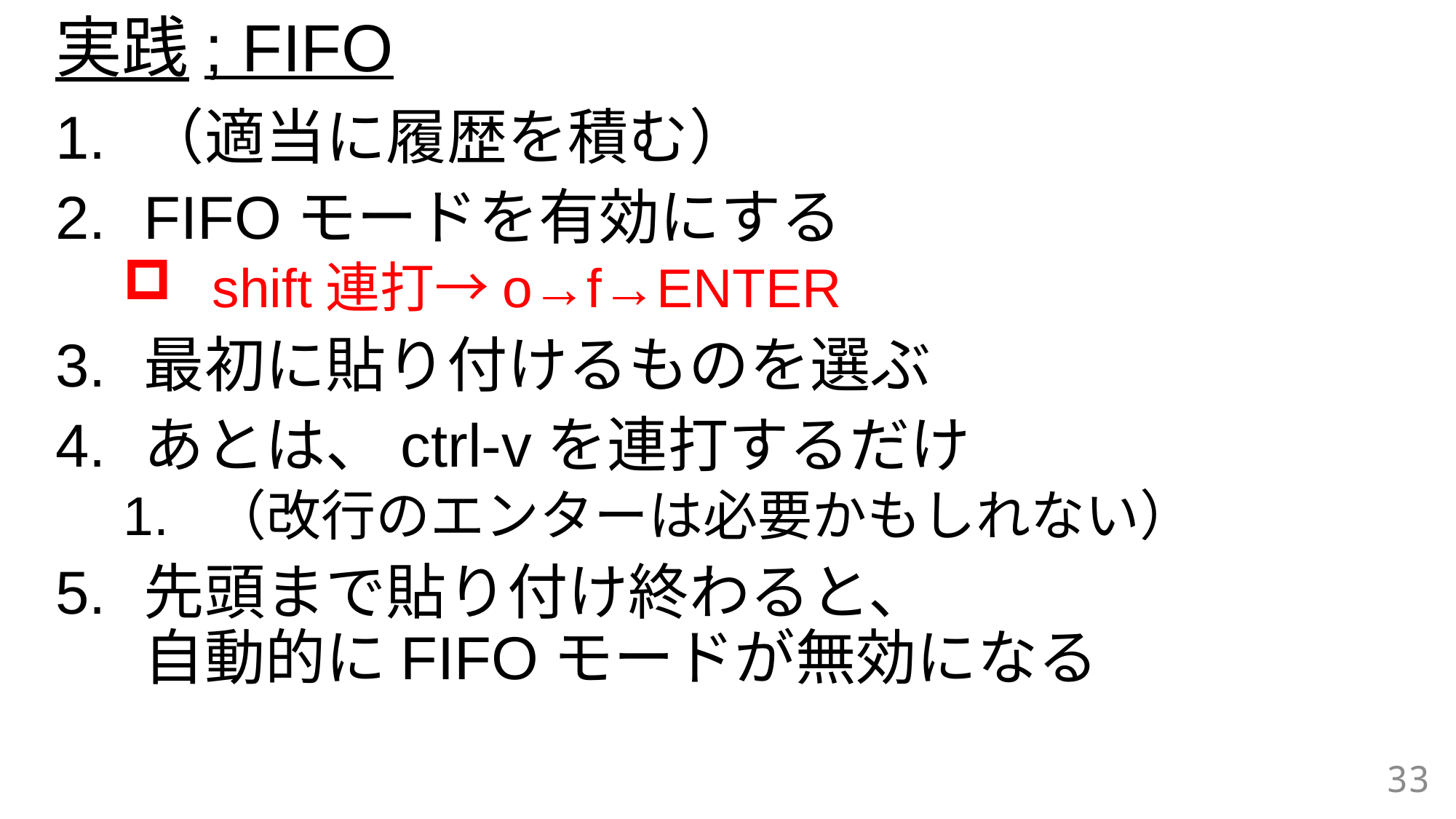

# 実践; FIFO
（適当に履歴を積む）
FIFOモードを有効にする
shift連打→o→f→ENTER
最初に貼り付けるものを選ぶ
あとは、ctrl-vを連打するだけ
（改行のエンターは必要かもしれない）
先頭まで貼り付け終わると、
自動的にFIFOモードが無効になる
33